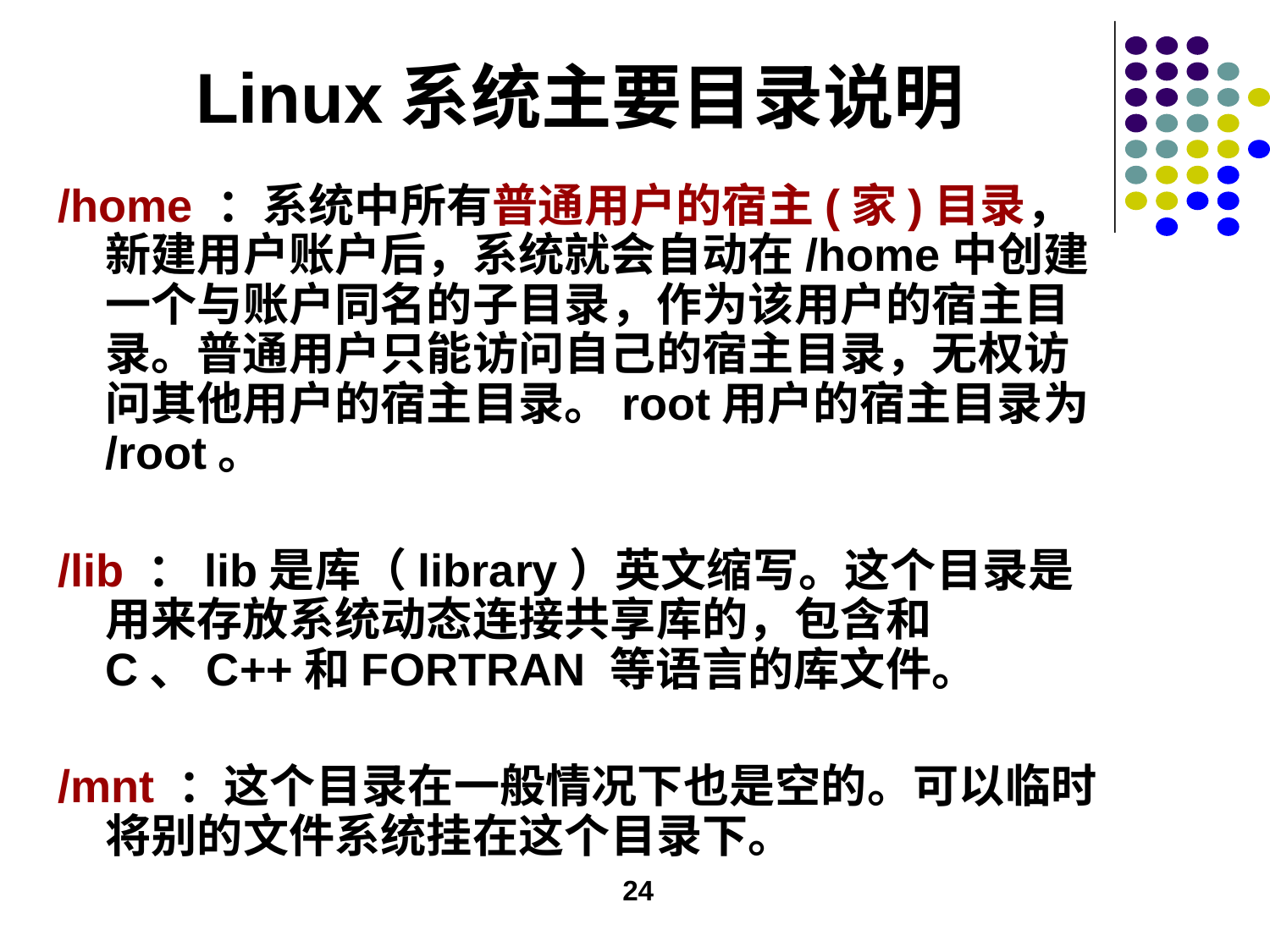

Linux系统主要目录说明
/home ：系统中所有普通用户的宿主(家)目录，新建用户账户后，系统就会自动在/home中创建一个与账户同名的子目录，作为该用户的宿主目录。普通用户只能访问自己的宿主目录，无权访问其他用户的宿主目录。root用户的宿主目录为/root。

/lib ：lib是库（library）英文缩写。这个目录是用来存放系统动态连接共享库的，包含和C、C++和FORTRAN 等语言的库文件。

/mnt ：这个目录在一般情况下也是空的。可以临时将别的文件系统挂在这个目录下。
24